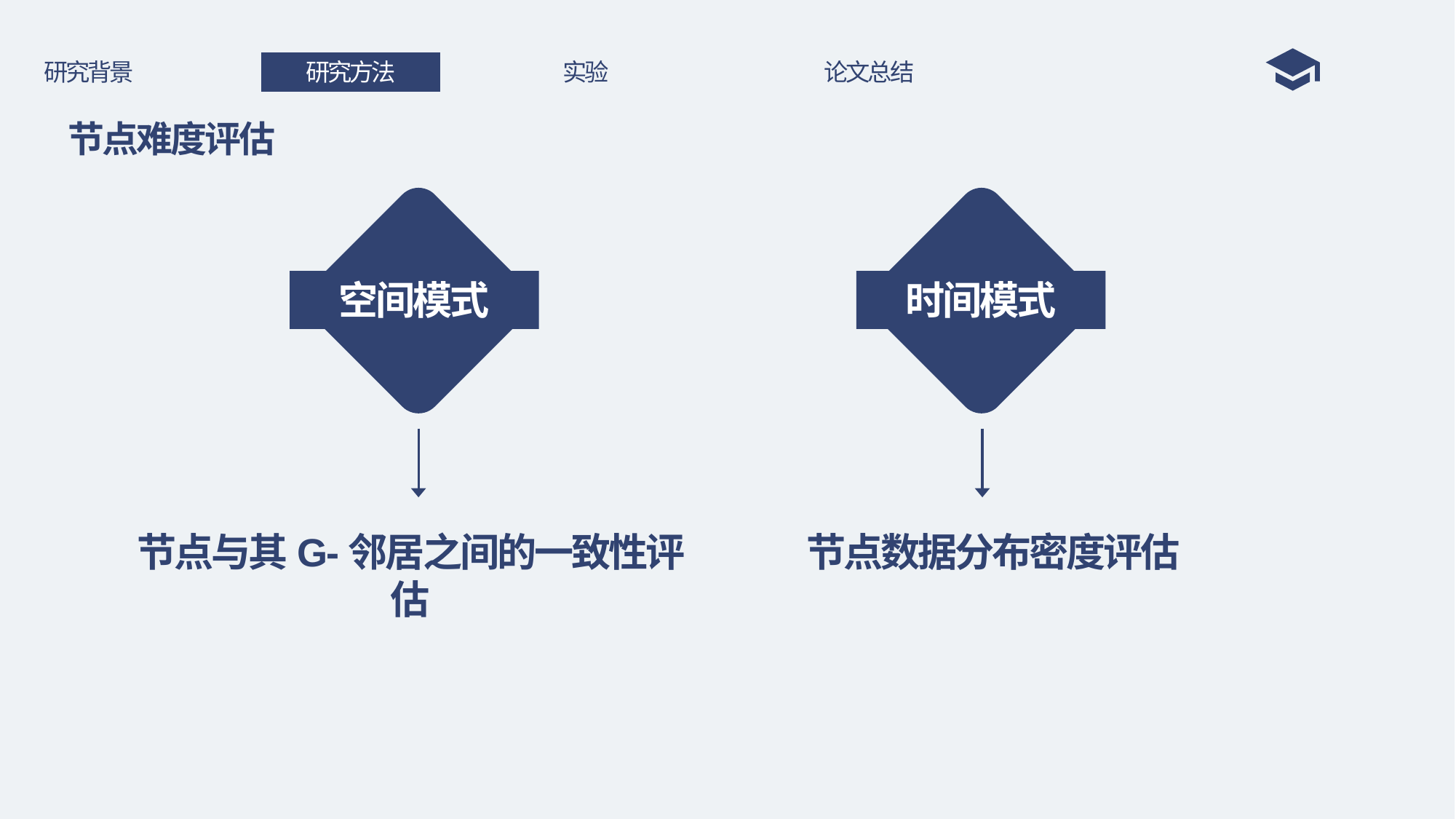

研究背景
        研究方法
             实验
       论文总结

节点难度评估

空间模式

时间模式

节点与其G-邻居之间的一致性评估
节点数据分布密度评估